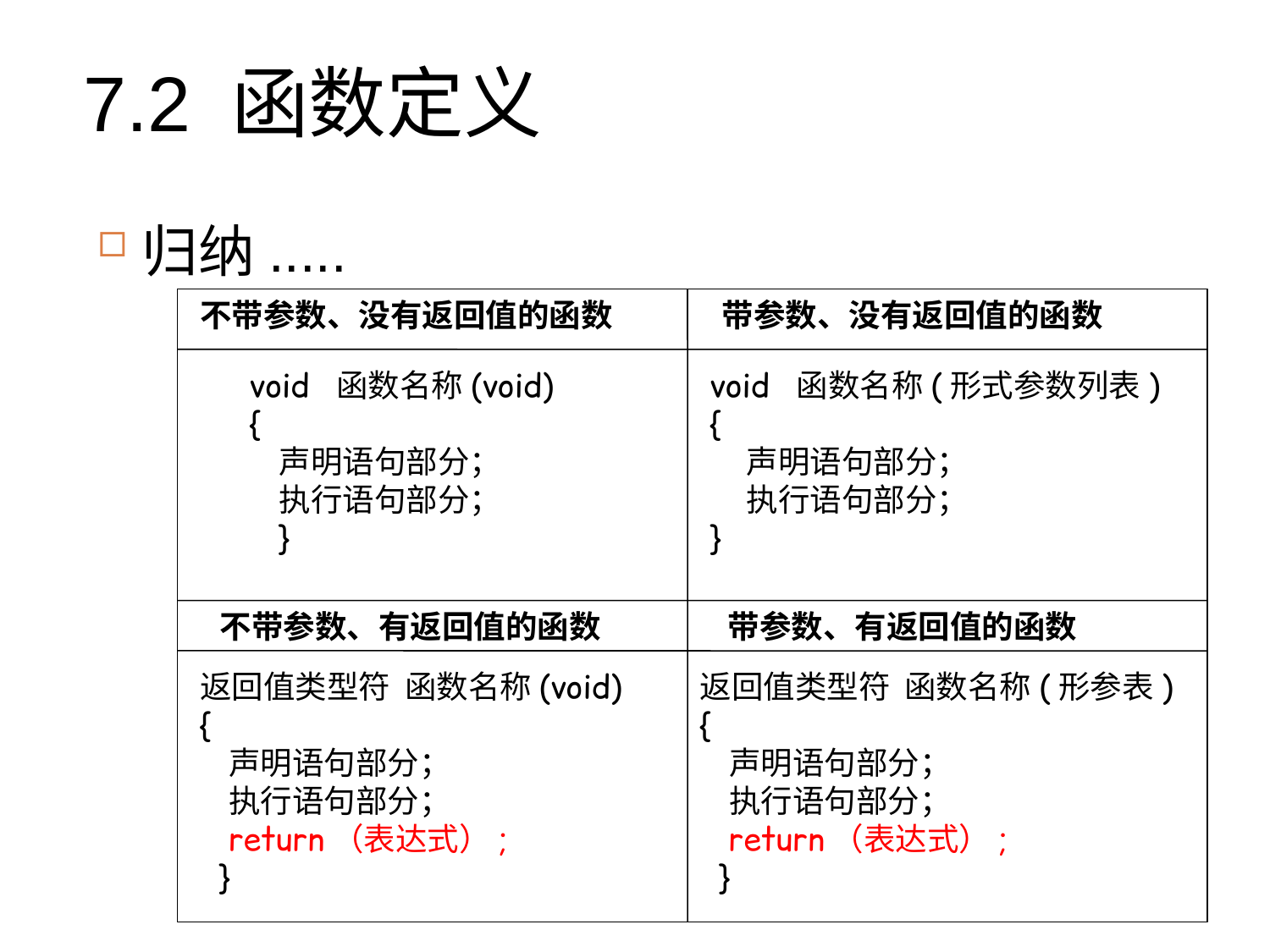

7.2 函数定义
归纳.....
不带参数、没有返回值的函数	  带参数、没有返回值的函数

void  函数名称(形式参数列表)
{
    声明语句部分；
    执行语句部分；
}
void  函数名称(void)
{
   声明语句部分；
   执行语句部分；
   }

不带参数、有返回值的函数	带参数、有返回值的函数

返回值类型符  函数名称(void)
{
   声明语句部分；
   执行语句部分；
   return（表达式）;
  }
返回值类型符  函数名称(形参表)
{
   声明语句部分；
   执行语句部分；
   return（表达式）;
  }